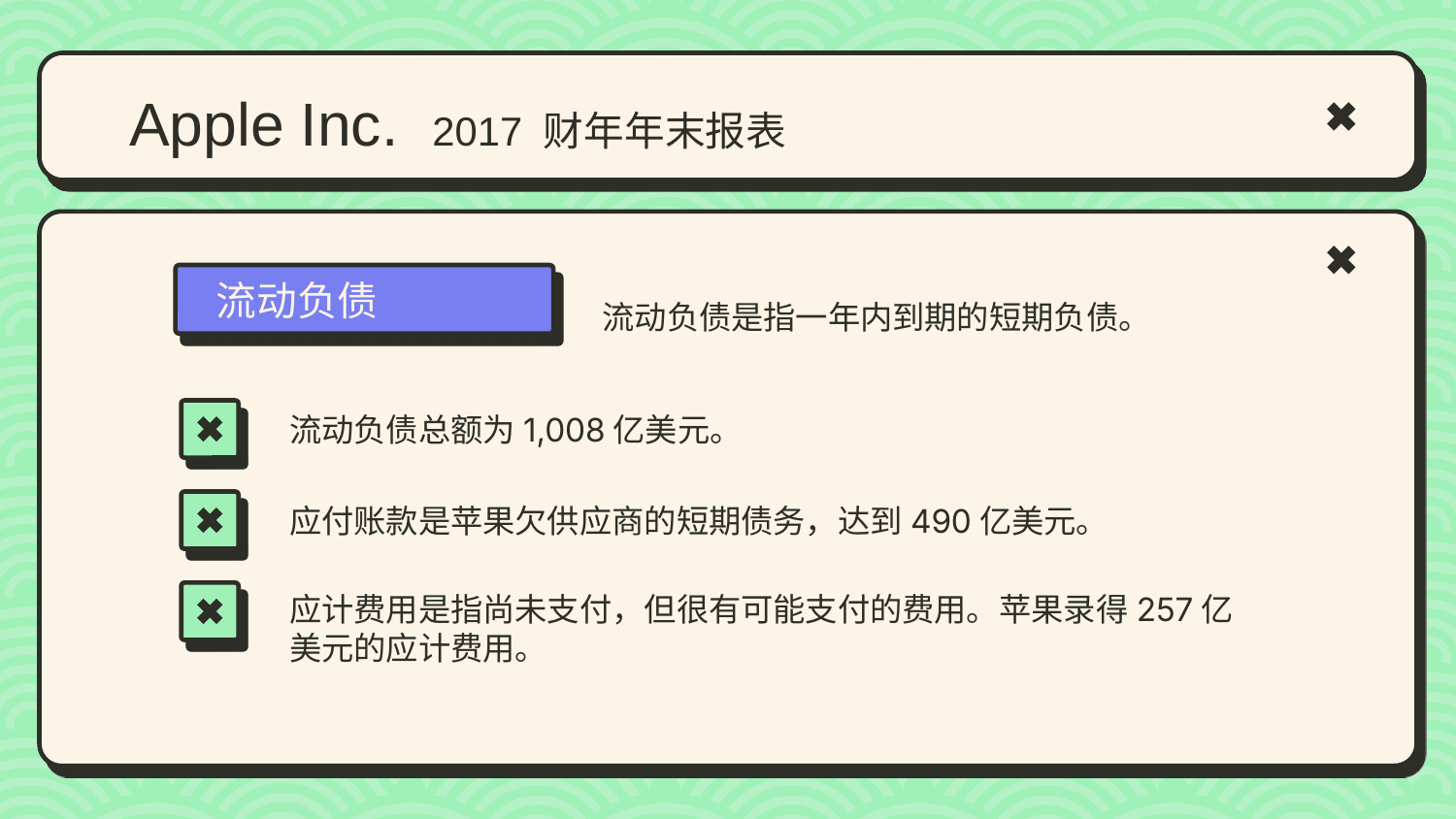

# Apple Inc.  2017 财年年末报表

流动负债
PROJECT 02
流动负债是指一年内到期的短期负债。
流动负债总额为1,008亿美元。

应付账款是苹果欠供应商的短期债务，达到490亿美元。

应计费用是指尚未支付，但很有可能支付的费用。苹果录得257亿美元的应计费用。﻿﻿